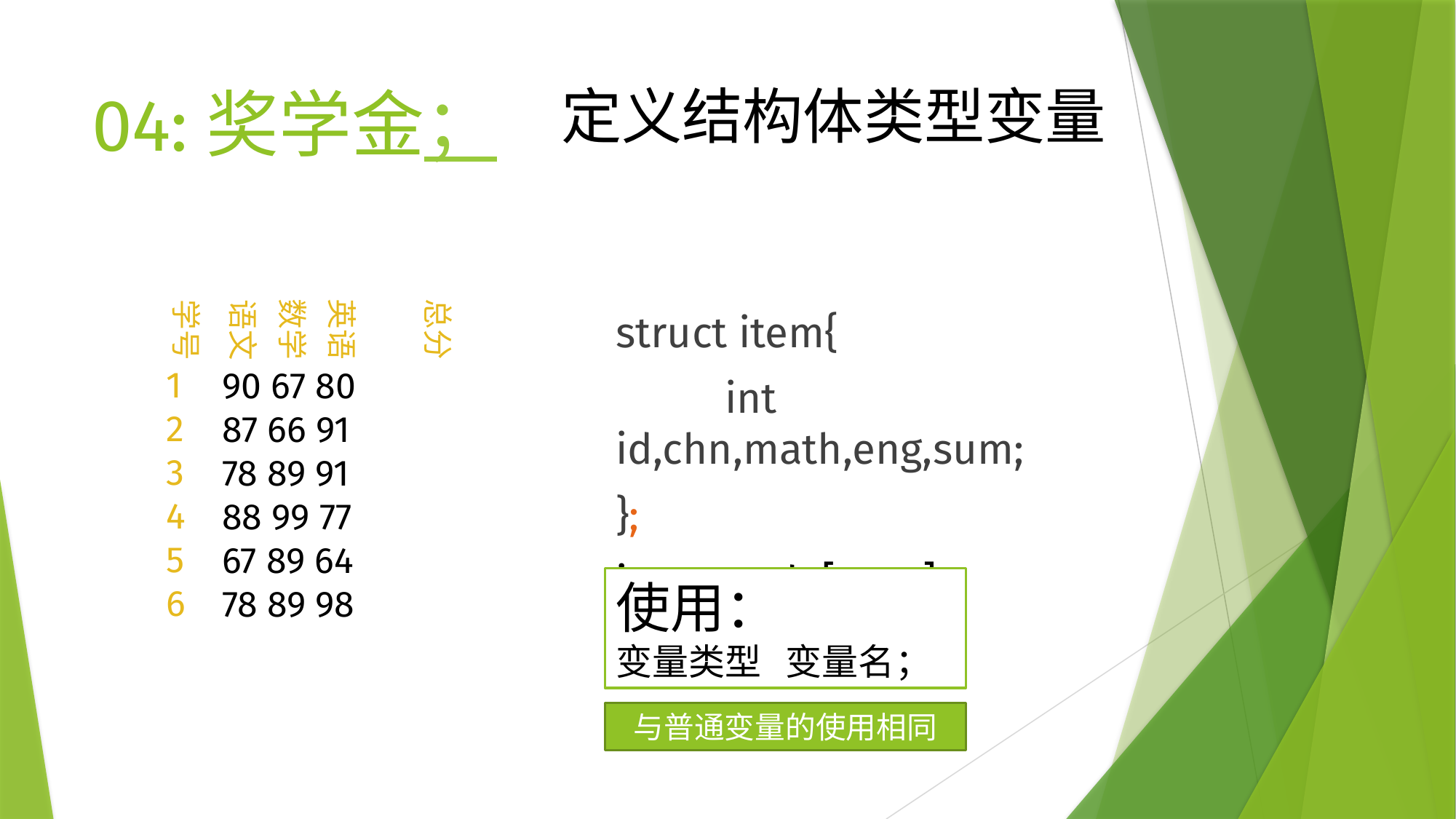

# 04:奖学金；
定义结构体类型变量
数学
英语
总分
语文
学号
struct item{
	int id,chn,math,eng,sum;
};
item grade[1000];
1
2
3
4
5
6
90 67 80
87 66 91
78 89 91
88 99 77
67 89 64
78 89 98

使用：
变量类型   变量名；
与普通变量的使用相同